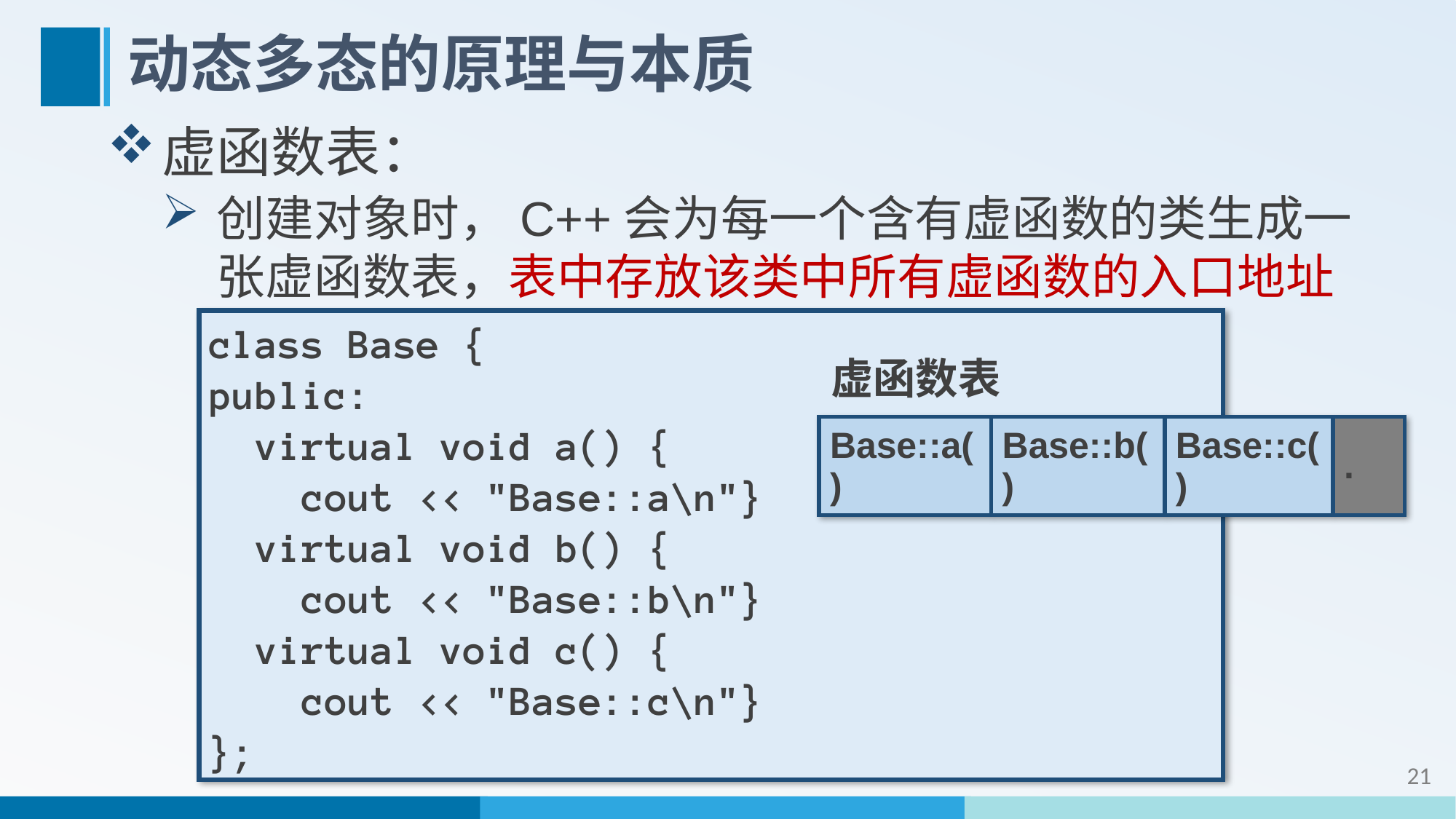

# 动态多态的原理与本质
虚函数表：
创建对象时，C++会为每一个含有虚函数的类生成一张虚函数表，表中存放该类中所有虚函数的入口地址
class Base {
public:
  virtual void a() {
    cout << "Base::a\n"}
  virtual void b() {
    cout << "Base::b\n"}
  virtual void c() {
    cout << "Base::c\n"}
};
虚函数表
| Base::a() | Base::b() | Base::c() | . |
| --- | --- | --- | --- |